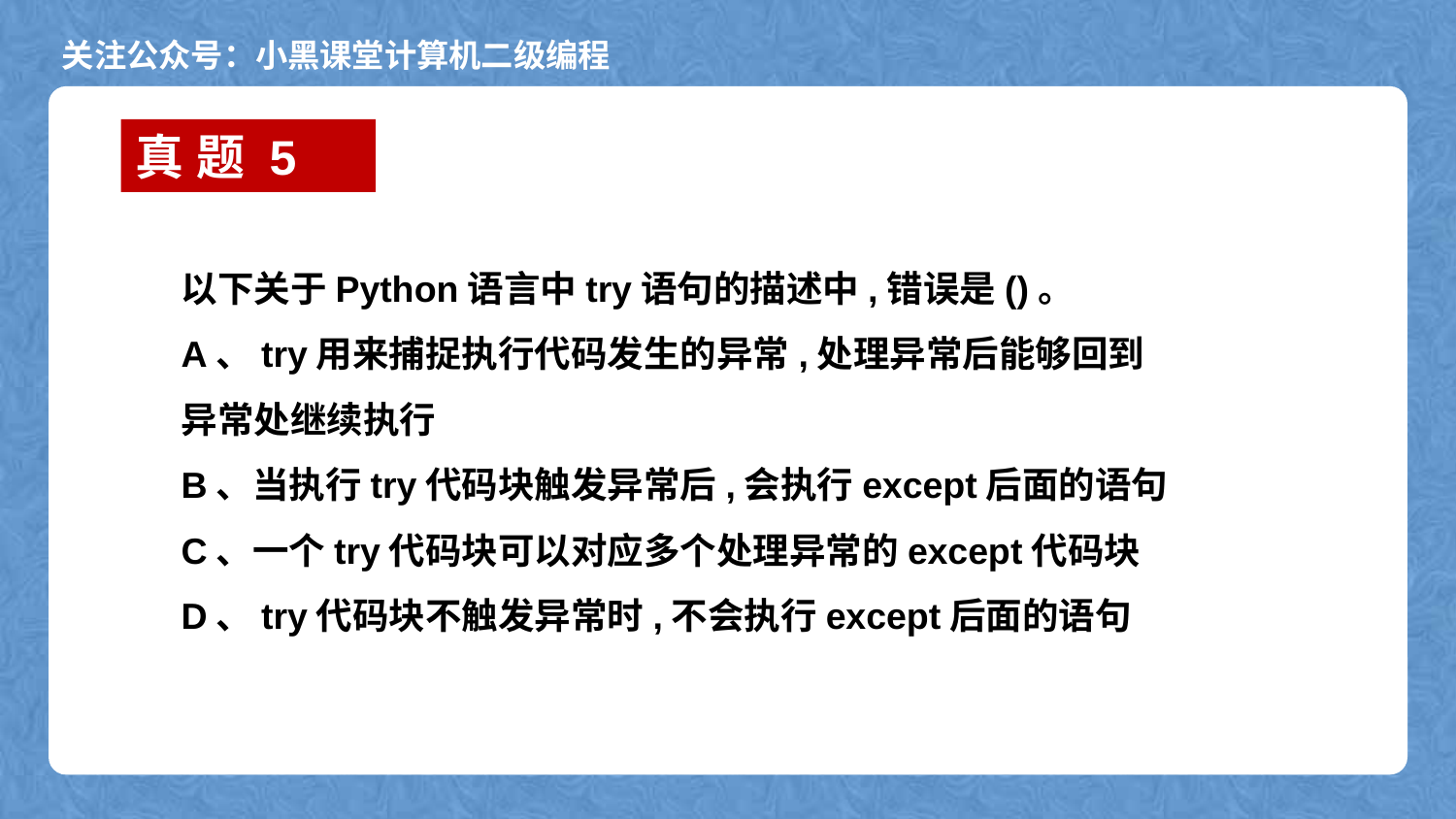

真题5
以下关于Python语言中try语句的描述中,错误是()。
A、try用来捕捉执行代码发生的异常,处理异常后能够回到异常处继续执行
B、当执行try代码块触发异常后,会执行except后面的语句
C、一个try代码块可以对应多个处理异常的except代码块
D、try代码块不触发异常时,不会执行except后面的语句